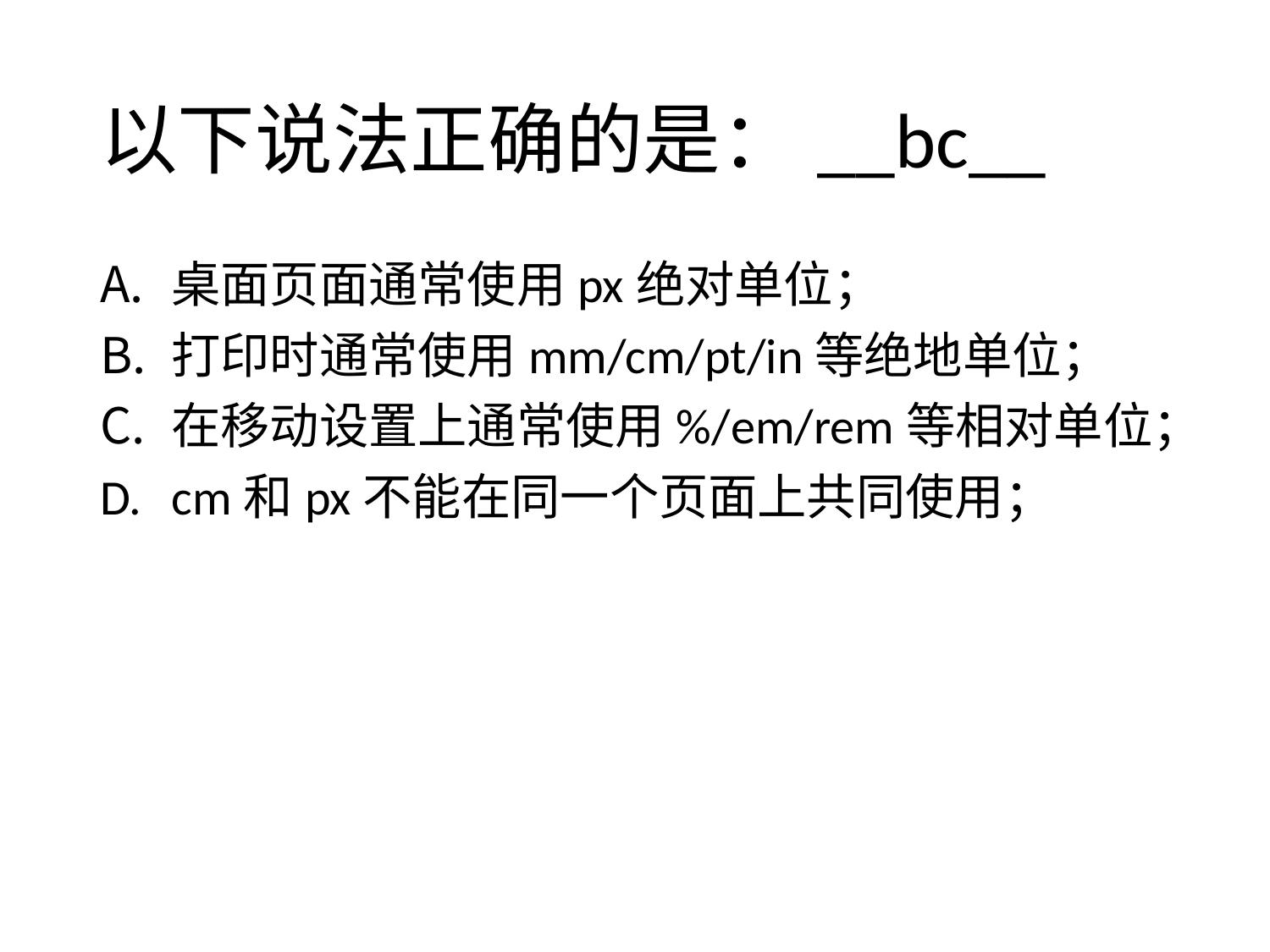

# 以下说法正确的是：__bc__
桌面页面通常使用px绝对单位；
打印时通常使用mm/cm/pt/in等绝地单位；
在移动设置上通常使用%/em/rem等相对单位；
cm和px不能在同一个页面上共同使用；